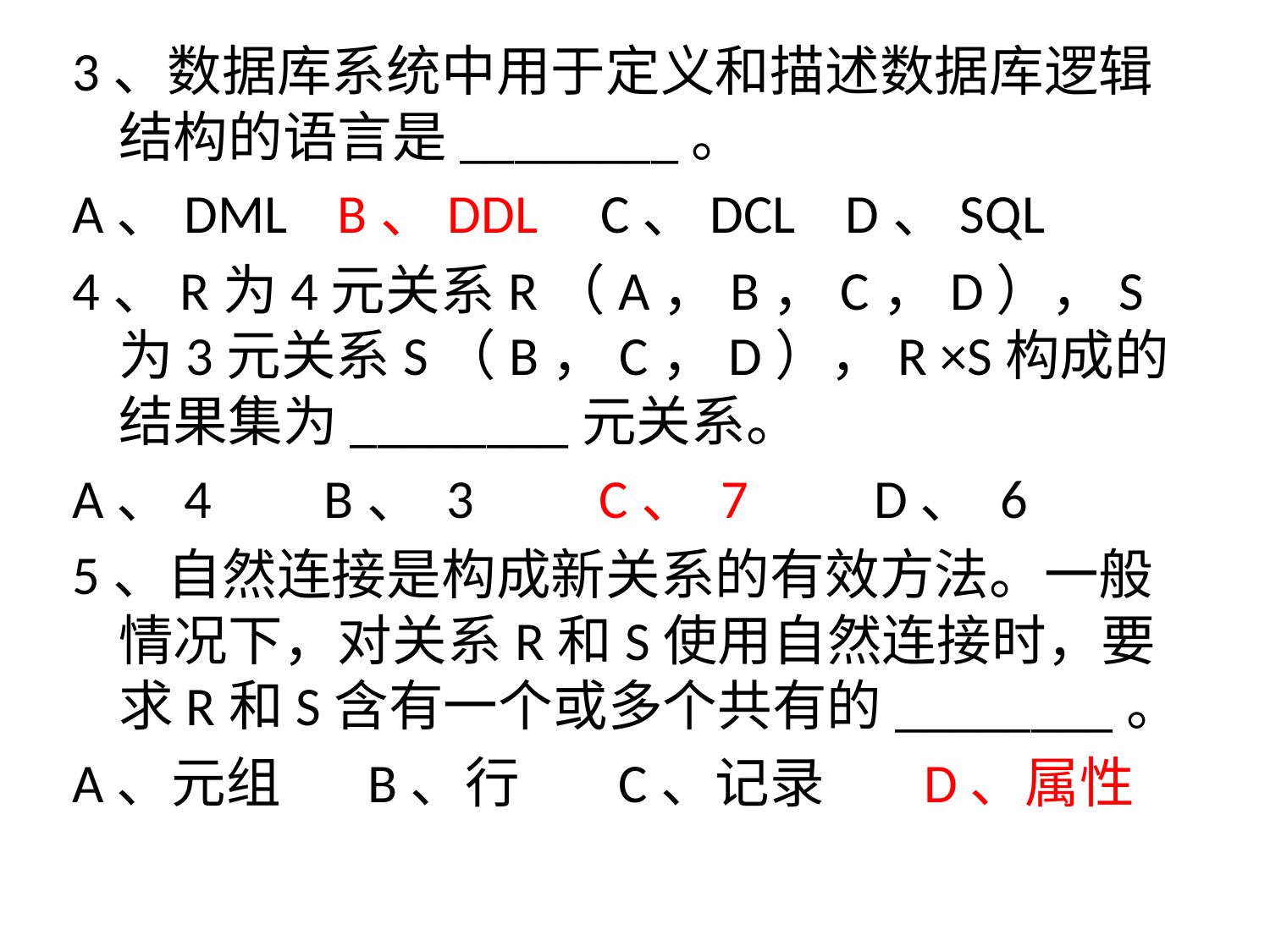

3、数据库系统中用于定义和描述数据库逻辑结构的语言是________。
A、DML    B、DDL     C、DCL    D、SQL
4、R为4元关系R（A，B，C，D），S为3元关系S（B，C，D），R ×S构成的结果集为________元关系。
A、4         B、 3          C、 7          D、 6
5、自然连接是构成新关系的有效方法。一般情况下，对关系R和S使用自然连接时，要求R和S含有一个或多个共有的________。
A、元组      B、行       C、记录       D、属性